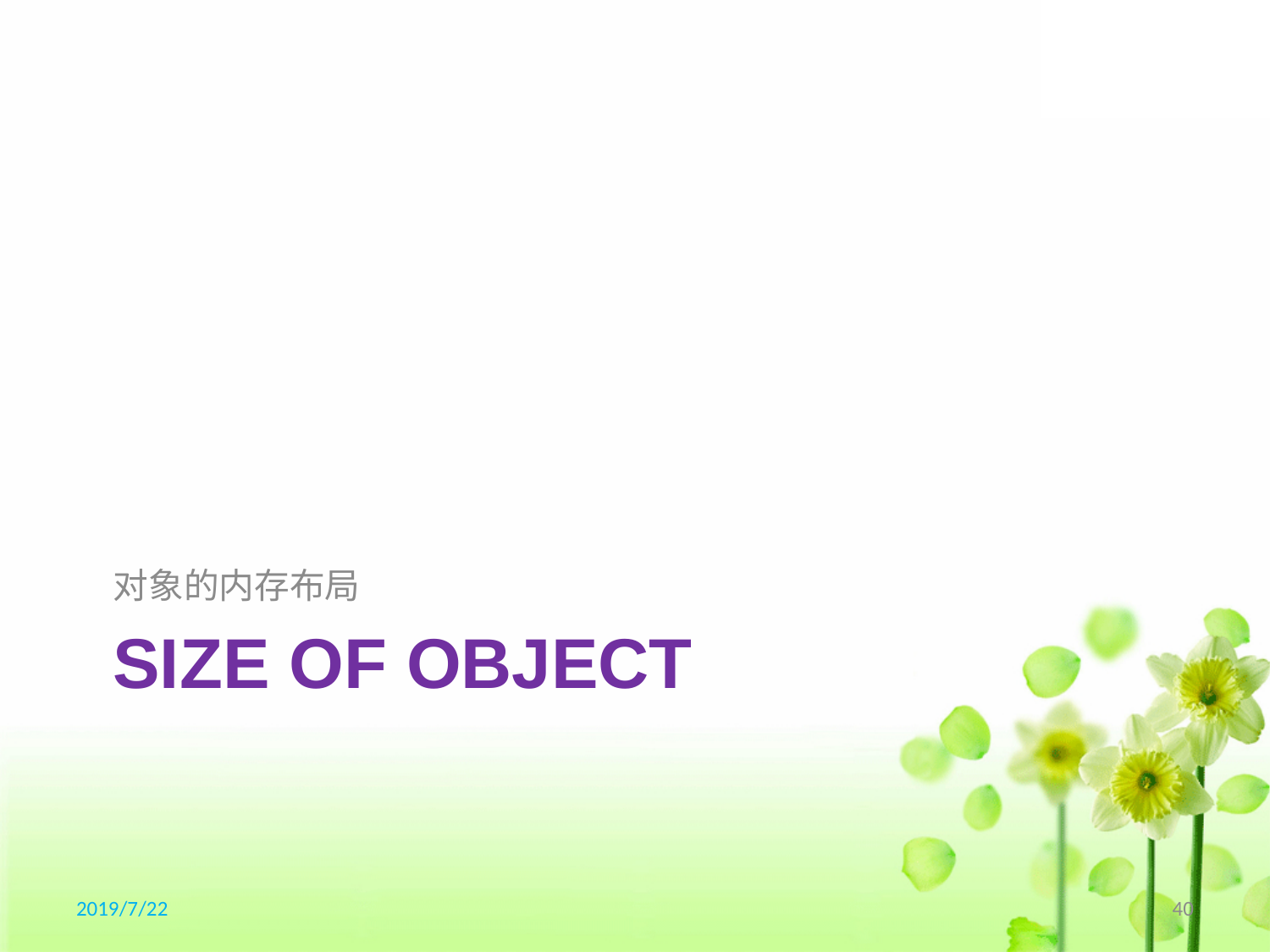

对象的内存布局
# Size of object
2019/7/22
40